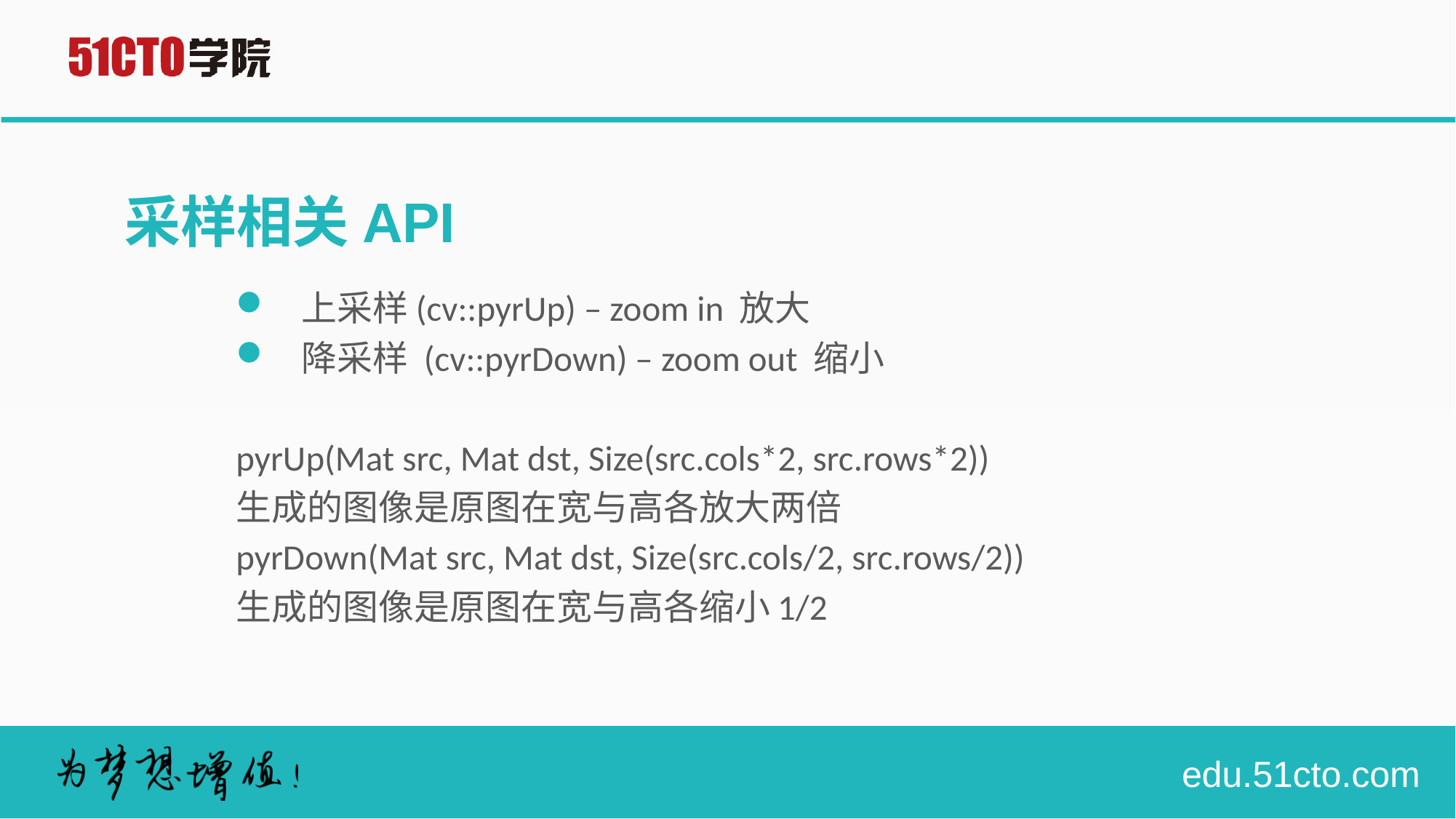

# 采样相关API
上采样(cv::pyrUp) – zoom in 放大
降采样 (cv::pyrDown) – zoom out 缩小

pyrUp(Mat src, Mat dst, Size(src.cols*2, src.rows*2))
生成的图像是原图在宽与高各放大两倍
pyrDown(Mat src, Mat dst, Size(src.cols/2, src.rows/2))
生成的图像是原图在宽与高各缩小1/2